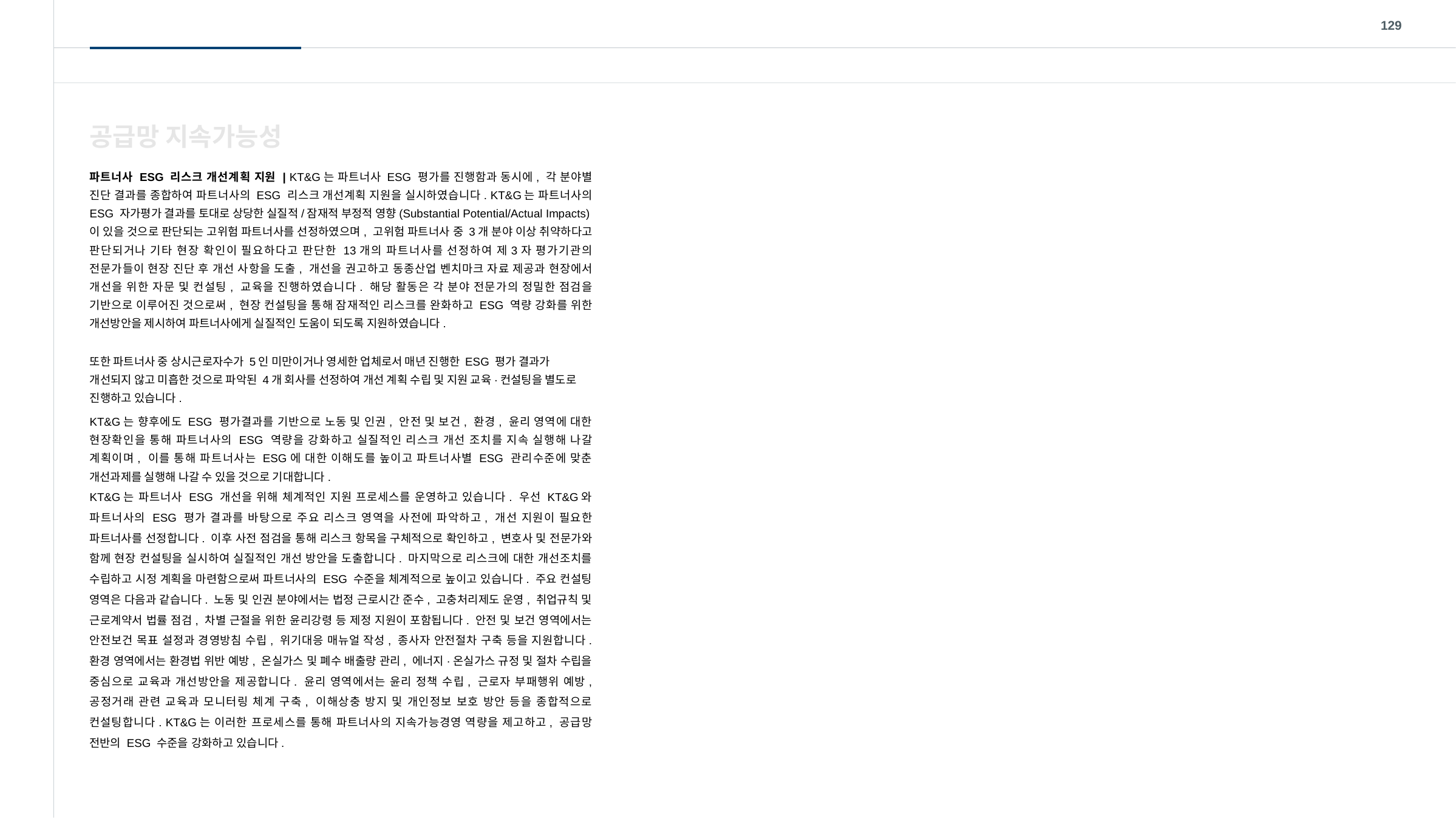

129
공급망 지속가능성
파트너사 ESG 리스크 개선계획 지원 | KT&G는 파트너사 ESG 평가를 진행함과 동시에, 각 분야별 진단 결과를 종합하여 파트너사의 ESG 리스크 개선계획 지원을 실시하였습니다. KT&G는 파트너사의 ESG 자가평가 결과를 토대로 상당한 실질적/잠재적 부정적 영향(Substantial Potential/Actual Impacts)이 있을 것으로 판단되는 고위험 파트너사를 선정하였으며, 고위험 파트너사 중 3개 분야 이상 취약하다고 판단되거나 기타 현장 확인이 필요하다고 판단한 13개의 파트너사를 선정하여 제3자 평가기관의 전문가들이 현장 진단 후 개선 사항을 도출, 개선을 권고하고 동종산업 벤치마크 자료 제공과 현장에서 개선을 위한 자문 및 컨설팅, 교육을 진행하였습니다. 해당 활동은 각 분야 전문가의 정밀한 점검을 기반으로 이루어진 것으로써, 현장 컨설팅을 통해 잠재적인 리스크를 완화하고 ESG 역량 강화를 위한 개선방안을 제시하여 파트너사에게 실질적인 도움이 되도록 지원하였습니다.
또한 파트너사 중 상시근로자수가 5인 미만이거나 영세한 업체로서 매년 진행한 ESG 평가 결과가 개선되지 않고 미흡한 것으로 파악된 4개 회사를 선정하여 개선 계획 수립 및 지원 교육·컨설팅을 별도로 진행하고 있습니다.
KT&G는 향후에도 ESG 평가결과를 기반으로 노동 및 인권, 안전 및 보건, 환경, 윤리 영역에 대한 현장확인을 통해 파트너사의 ESG 역량을 강화하고 실질적인 리스크 개선 조치를 지속 실행해 나갈 계획이며, 이를 통해 파트너사는 ESG에 대한 이해도를 높이고 파트너사별 ESG 관리수준에 맞춘 개선과제를 실행해 나갈 수 있을 것으로 기대합니다.
KT&G는 파트너사 ESG 개선을 위해 체계적인 지원 프로세스를 운영하고 있습니다. 우선 KT&G와 파트너사의 ESG 평가 결과를 바탕으로 주요 리스크 영역을 사전에 파악하고, 개선 지원이 필요한 파트너사를 선정합니다. 이후 사전 점검을 통해 리스크 항목을 구체적으로 확인하고, 변호사 및 전문가와 함께 현장 컨설팅을 실시하여 실질적인 개선 방안을 도출합니다. 마지막으로 리스크에 대한 개선조치를 수립하고 시정 계획을 마련함으로써 파트너사의 ESG 수준을 체계적으로 높이고 있습니다. 주요 컨설팅 영역은 다음과 같습니다. 노동 및 인권 분야에서는 법정 근로시간 준수, 고충처리제도 운영, 취업규칙 및 근로계약서 법률 점검, 차별 근절을 위한 윤리강령 등 제정 지원이 포함됩니다. 안전 및 보건 영역에서는 안전보건 목표 설정과 경영방침 수립, 위기대응 매뉴얼 작성, 종사자 안전절차 구축 등을 지원합니다. 환경 영역에서는 환경법 위반 예방, 온실가스 및 폐수 배출량 관리, 에너지·온실가스 규정 및 절차 수립을 중심으로 교육과 개선방안을 제공합니다. 윤리 영역에서는 윤리 정책 수립, 근로자 부패행위 예방, 공정거래 관련 교육과 모니터링 체계 구축, 이해상충 방지 및 개인정보 보호 방안 등을 종합적으로 컨설팅합니다. KT&G는 이러한 프로세스를 통해 파트너사의 지속가능경영 역량을 제고하고, 공급망 전반의 ESG 수준을 강화하고 있습니다.